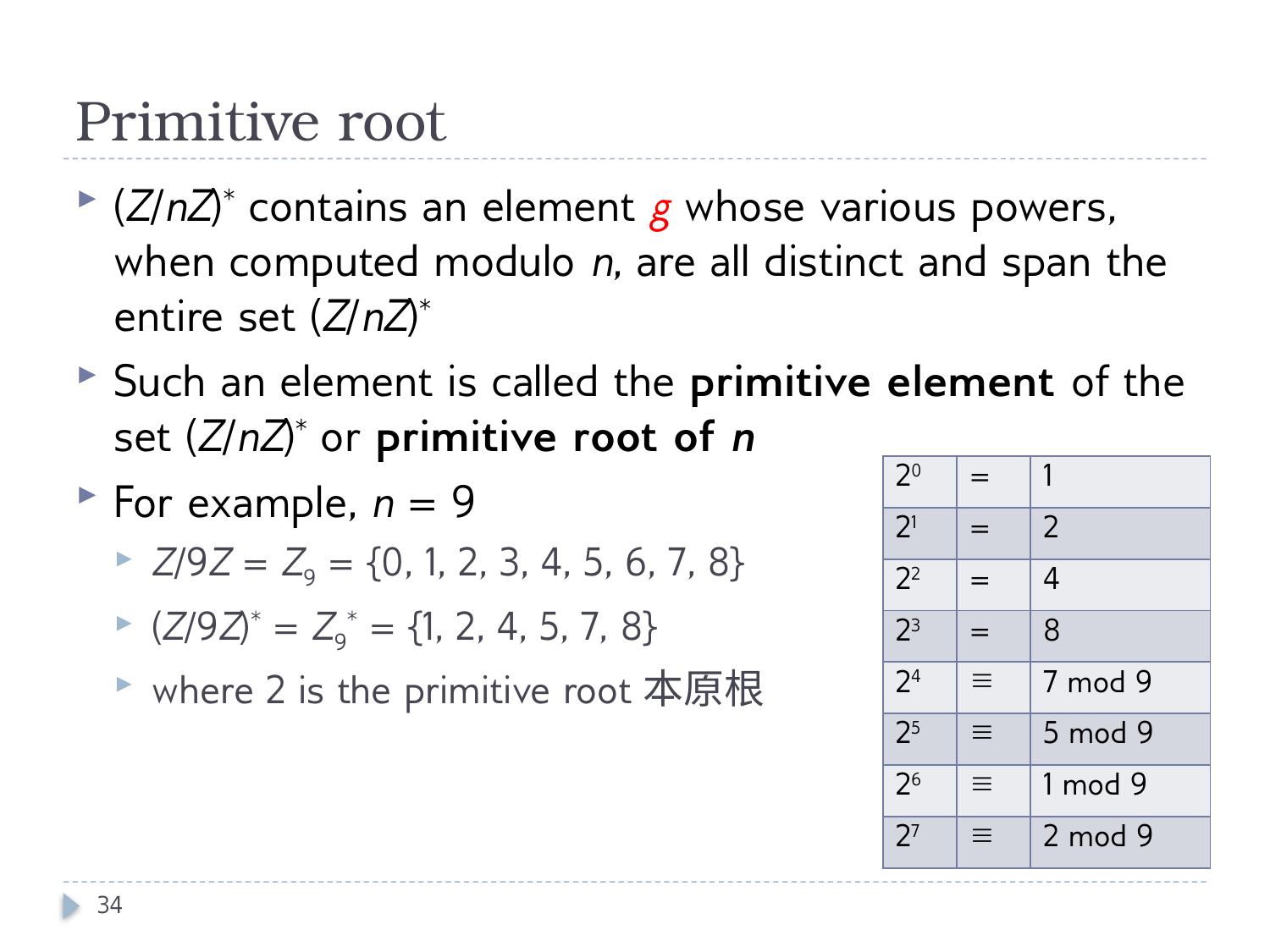

# Primitive root
(Z/nZ)* contains an element g whose various powers, when computed modulo n, are all distinct and span the entire set (Z/nZ)*
Such an element is called the primitive element of the set (Z/nZ)* or primitive root of n
For example, n = 9
Z/9Z = Z9 = {0, 1, 2, 3, 4, 5, 6, 7, 8}
(Z/9Z)* = Z9* = {1, 2, 4, 5, 7, 8}
where 2 is the primitive root本原根
| 20 | = | 1 |
| --- | --- | --- |
| 21 | = | 2 |
| 22 | = | 4 |
| 23 | = | 8 |
| 24 | ≡ | 7 mod 9 |
| 25 | ≡ | 5 mod 9 |
| 26 | ≡ | 1 mod 9 |
| 27 | ≡ | 2 mod 9 |
34